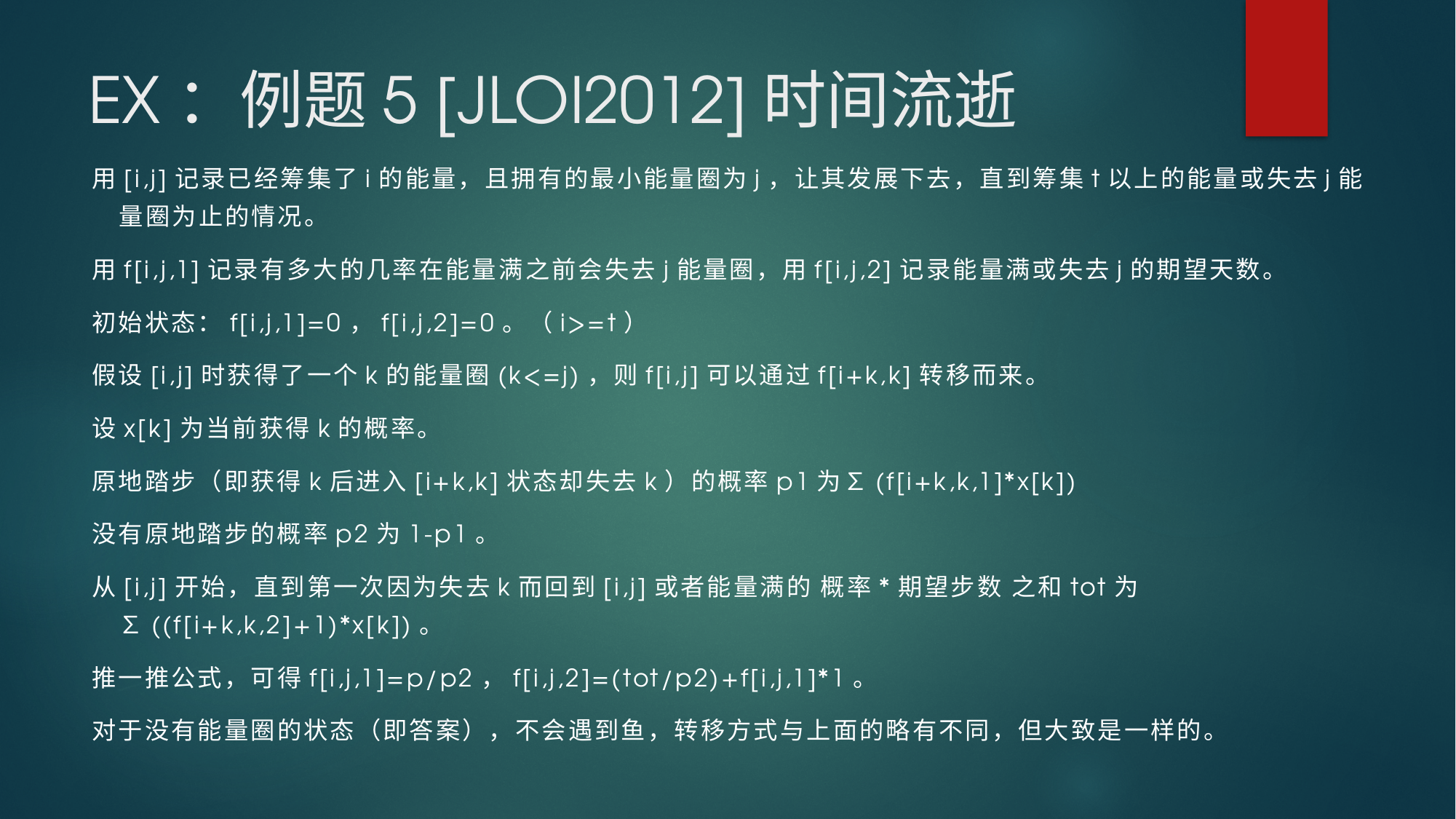

# EX：例题5 [JLOI2012]时间流逝
用[i,j]记录已经筹集了i的能量，且拥有的最小能量圈为j，让其发展下去，直到筹集t以上的能量或失去j能量圈为止的情况。
用f[i,j,1]记录有多大的几率在能量满之前会失去j能量圈，用f[i,j,2]记录能量满或失去j的期望天数。
初始状态：f[i,j,1]=0，f[i,j,2]=0。（i>=t）
假设[i,j]时获得了一个k的能量圈(k<=j)，则f[i,j]可以通过f[i+k,k]转移而来。
设x[k]为当前获得k的概率。
原地踏步（即获得k后进入[i+k,k]状态却失去k）的概率p1为∑(f[i+k,k,1]*x[k])
没有原地踏步的概率p2为1-p1。
从[i,j]开始，直到第一次因为失去k而回到[i,j]或者能量满的 概率*期望步数 之和tot为∑((f[i+k,k,2]+1)*x[k])。
推一推公式，可得f[i,j,1]=p/p2，f[i,j,2]=(tot/p2)+f[i,j,1]*1。
对于没有能量圈的状态（即答案），不会遇到鱼，转移方式与上面的略有不同，但大致是一样的。